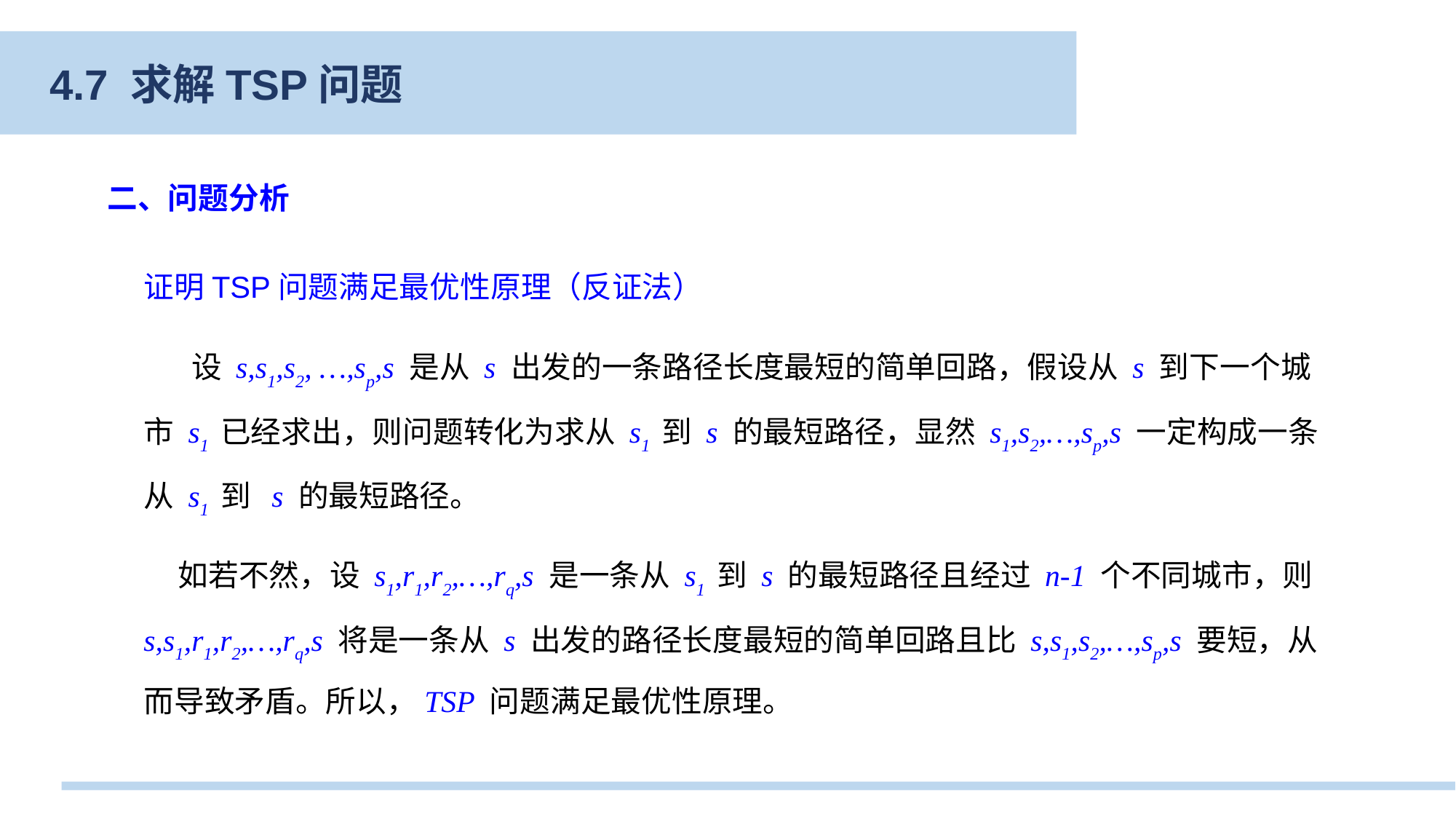

4.7 求解TSP问题
二、问题分析
证明TSP问题满足最优性原理（反证法）
      设 s,s1,s2, …,sp,s 是从 s 出发的一条路径长度最短的简单回路，假设从 s 到下一个城市 s1 已经求出，则问题转化为求从 s1 到 s 的最短路径，显然 s1,s2,…,sp,s 一定构成一条从 s1 到  s 的最短路径。
    如若不然，设 s1,r1,r2,…,rq,s 是一条从 s1 到 s 的最短路径且经过 n-1 个不同城市，则s,s1,r1,r2,…,rq,s 将是一条从 s 出发的路径长度最短的简单回路且比 s,s1,s2,…,sp,s 要短，从而导致矛盾。所以，TSP 问题满足最优性原理。